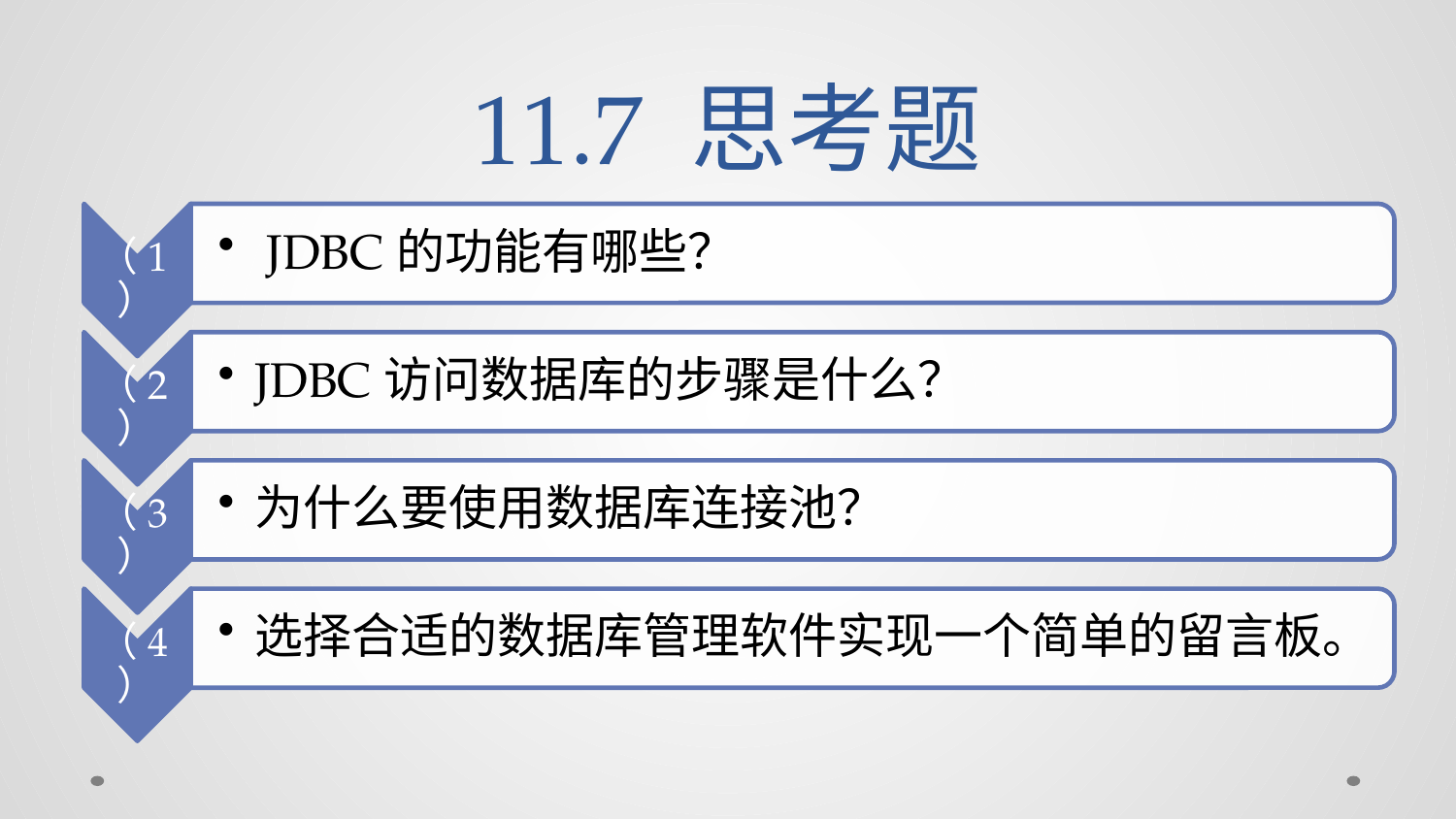

# 11.7 思考题
（1）
 JDBC的功能有哪些？
（2）
JDBC访问数据库的步骤是什么？
（3）
为什么要使用数据库连接池？
（4）
选择合适的数据库管理软件实现一个简单的留言板。